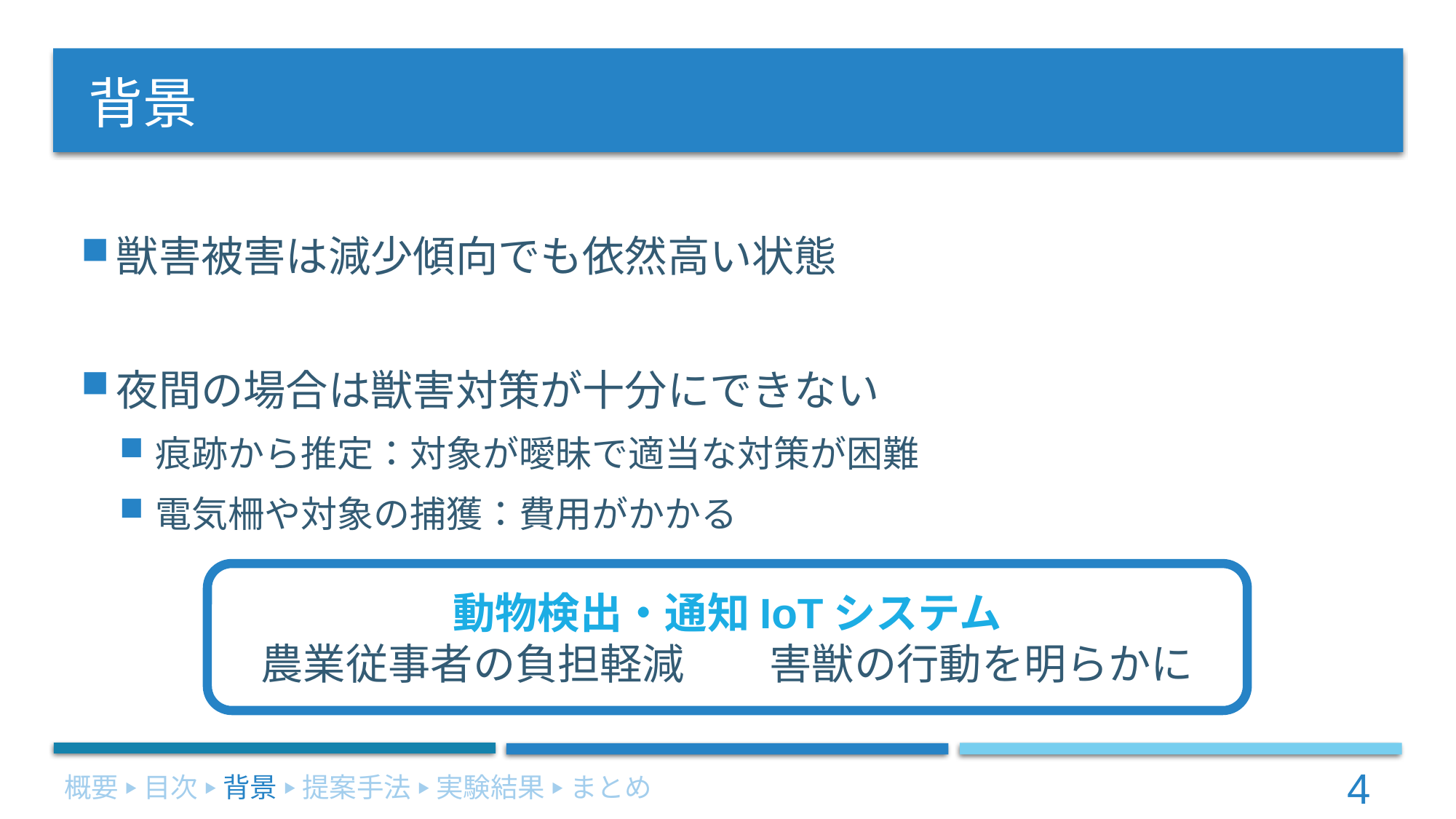

# 背景
獣害被害は減少傾向でも依然高い状態

夜間の場合は獣害対策が十分にできない
痕跡から推定：対象が曖昧で適当な対策が困難
電気柵や対象の捕獲：費用がかかる
動物検出・通知IoTシステム
農業従事者の負担軽減　　害獣の行動を明らかに
概要 ▶ 目次 ▶ 背景 ▶ 提案手法 ▶ 実験結果 ▶ まとめ
4